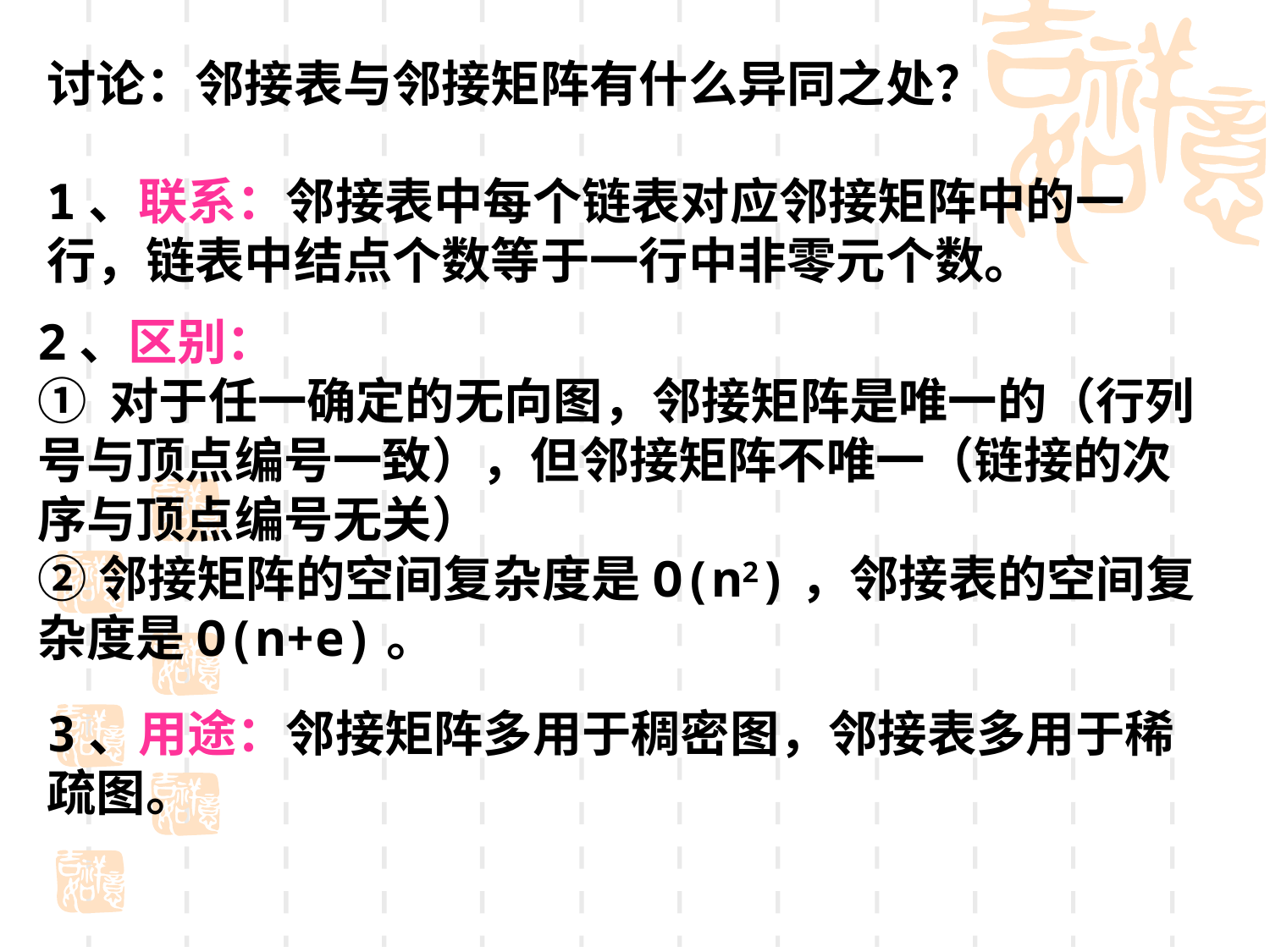

讨论：邻接表与邻接矩阵有什么异同之处？
1、联系：邻接表中每个链表对应邻接矩阵中的一行，链表中结点个数等于一行中非零元个数。
2、区别：
① 对于任一确定的无向图，邻接矩阵是唯一的（行列号与顶点编号一致），但邻接矩阵不唯一（链接的次序与顶点编号无关）
②邻接矩阵的空间复杂度是O(n2)，邻接表的空间复杂度是O(n+e)。
3、用途：邻接矩阵多用于稠密图，邻接表多用于稀疏图。